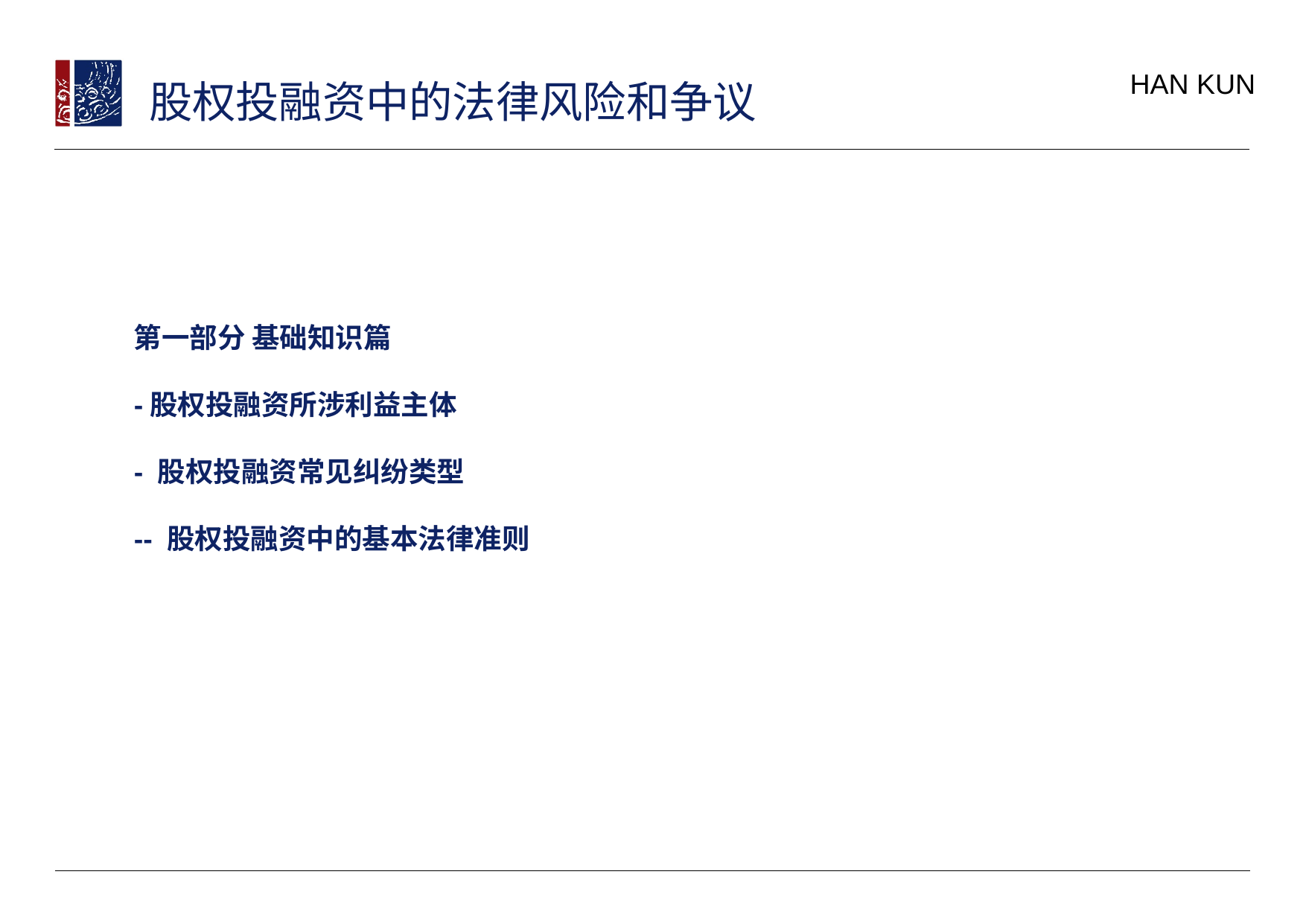

股权投融资中的法律风险和争议
# 第一部分 基础知识篇 -股权投融资所涉利益主体 - 股权投融资常见纠纷类型 -- 股权投融资中的基本法律准则